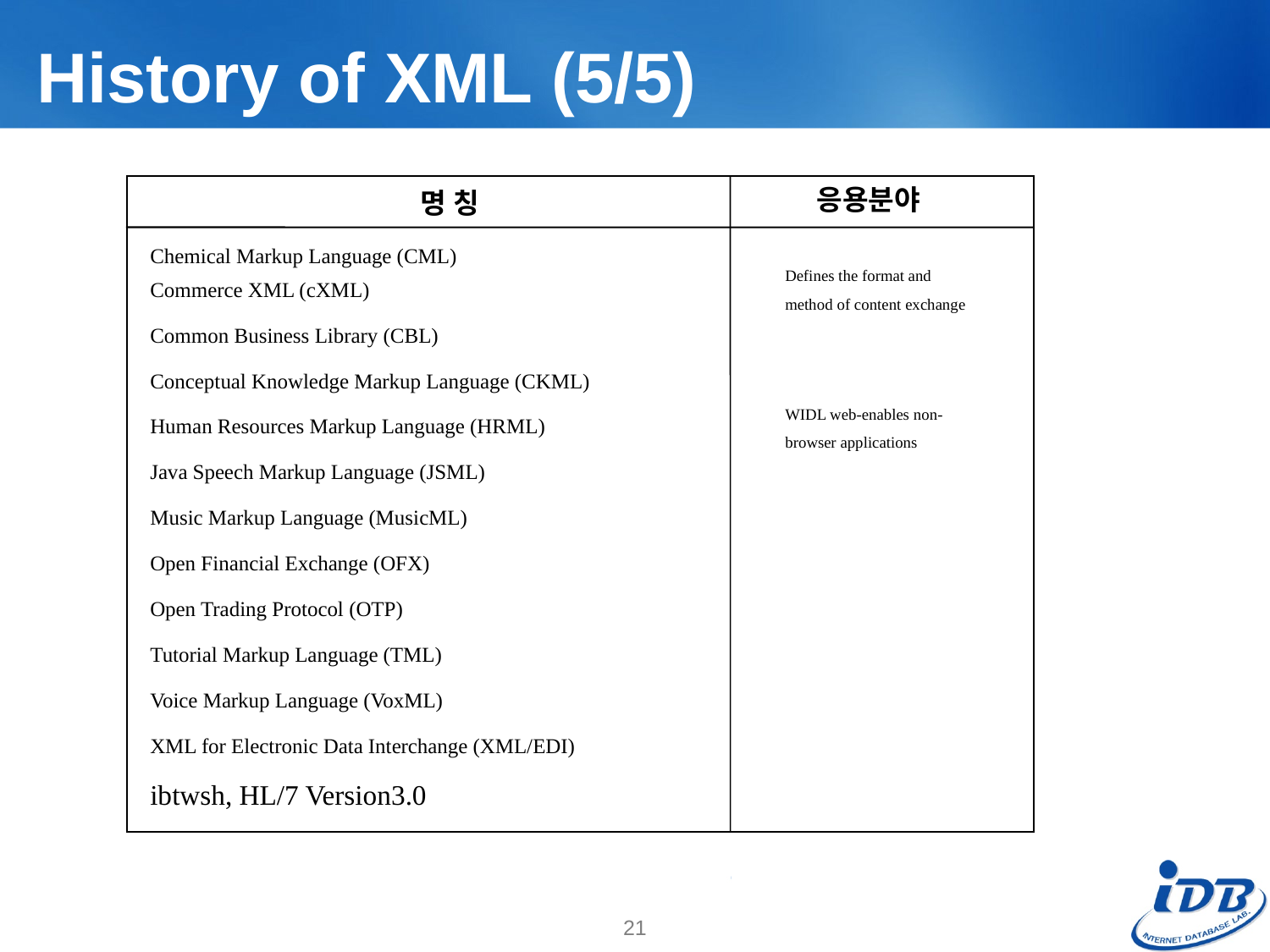

# History of XML (5/5)

응용분야
명 칭

Chemical Markup Language (CML)
Commerce XML (cXML)

Common Business Library (CBL)

Conceptual Knowledge Markup Language (CKML)

Human Resources Markup Language (HRML)

Java Speech Markup Language (JSML)

Music Markup Language (MusicML)

Open Financial Exchange (OFX)

Open Trading Protocol (OTP)

Tutorial Markup Language (TML)

Voice Markup Language (VoxML)

XML for Electronic Data Interchange (XML/EDI)

ibtwsh, HL/7 Version3.0
Defines the format and method of content exchange

WIDL web-enables non-browser applications
21